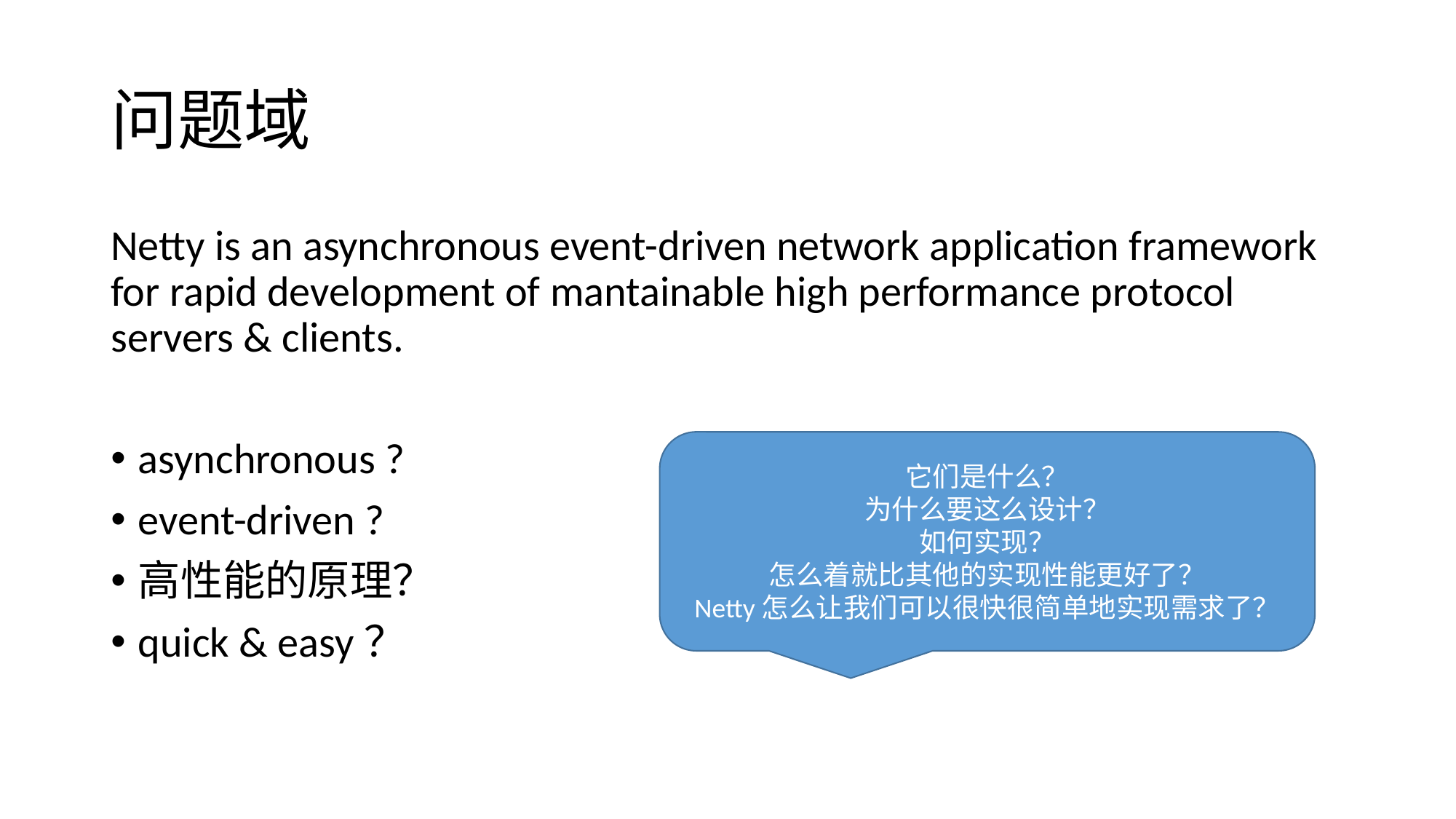

# 问题域
Netty is an asynchronous event-driven network application framework for rapid development of mantainable high performance protocol servers & clients.

asynchronous ?
event-driven ?
高性能的原理？
quick & easy？
它们是什么？
为什么要这么设计？
如何实现？
怎么着就比其他的实现性能更好了？
Netty怎么让我们可以很快很简单地实现需求了？